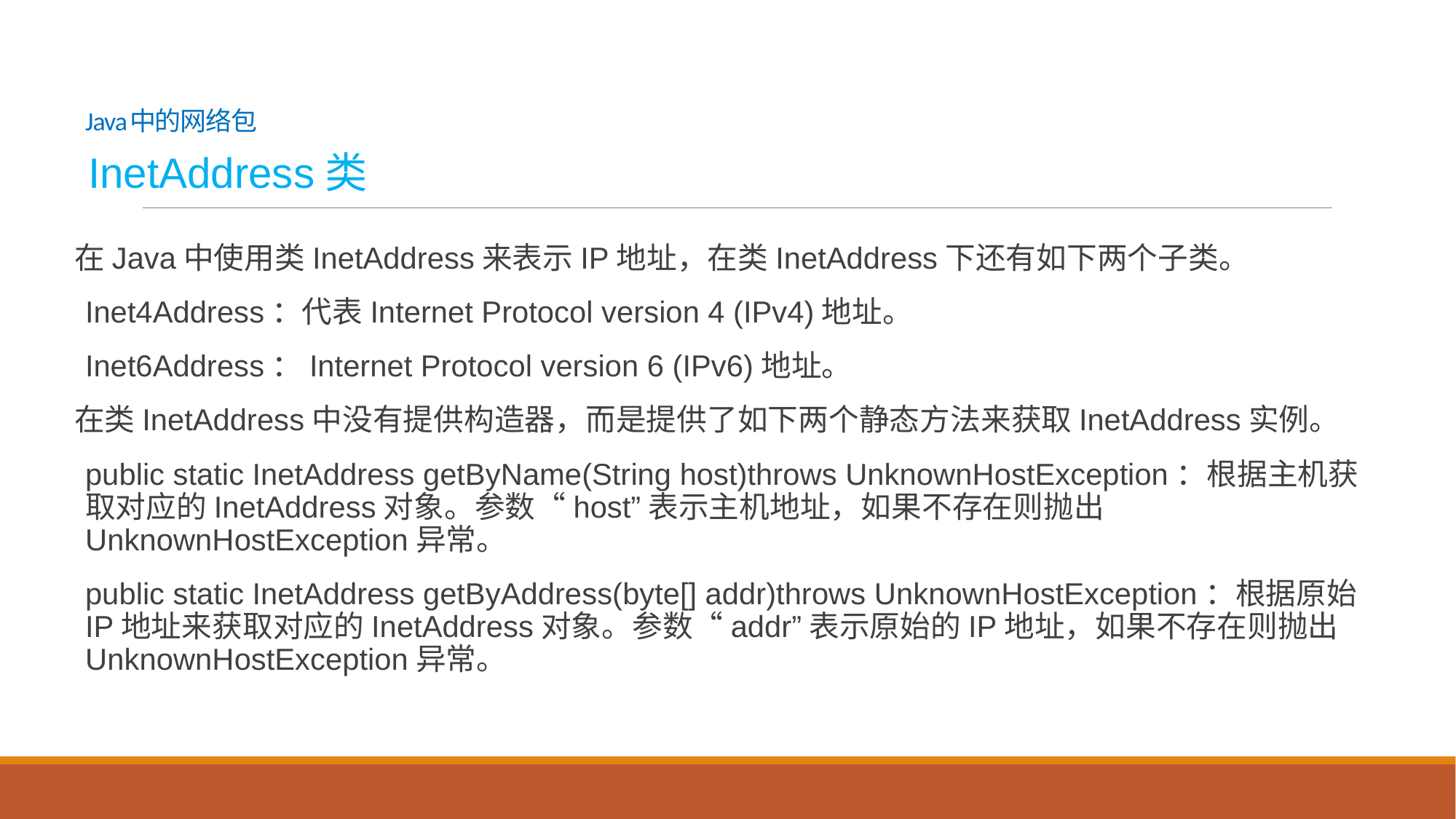

# Java中的网络包
InetAddress类
在Java中使用类InetAddress来表示IP地址，在类InetAddress下还有如下两个子类。
Inet4Address：代表Internet Protocol version 4 (IPv4)地址。
Inet6Address：Internet Protocol version 6 (IPv6)地址。
在类InetAddress中没有提供构造器，而是提供了如下两个静态方法来获取InetAddress实例。
public static InetAddress getByName(String host)throws UnknownHostException：根据主机获取对应的InetAddress对象。参数“host”表示主机地址，如果不存在则抛出UnknownHostException异常。
public static InetAddress getByAddress(byte[] addr)throws UnknownHostException：根据原始IP地址来获取对应的InetAddress对象。参数“addr”表示原始的IP地址，如果不存在则抛出UnknownHostException异常。